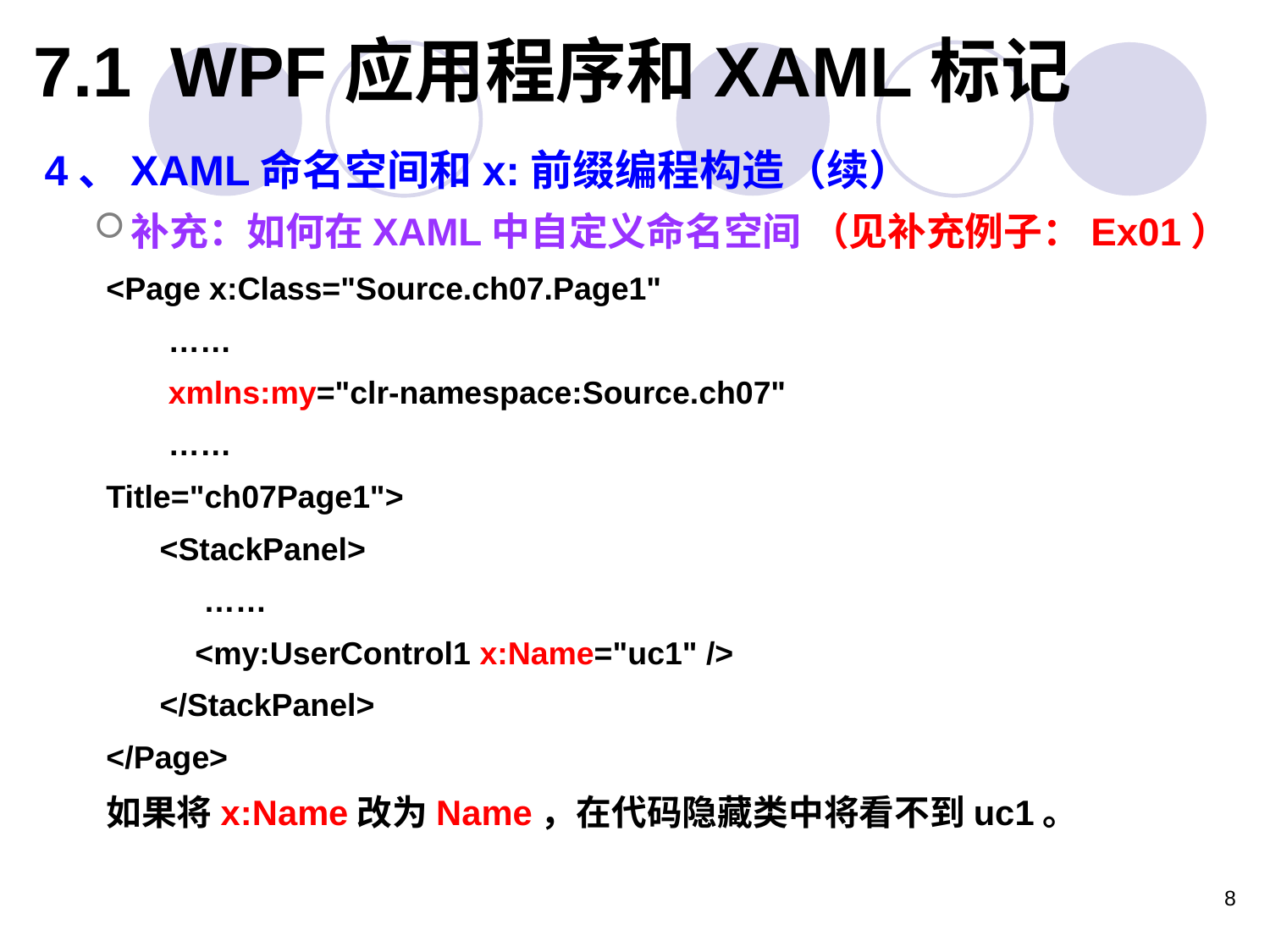

# 7.1  WPF应用程序和XAML标记
4、XAML命名空间和x:前缀编程构造（续）
补充：如何在XAML中自定义命名空间 （见补充例子：Ex01）
<Page x:Class="Source.ch07.Page1"
       ……
       xmlns:my="clr-namespace:Source.ch07"
       ……
Title="ch07Page1">
      <StackPanel>
           ……
          <my:UserControl1 x:Name="uc1" />
      </StackPanel>
</Page>
如果将x:Name改为Name，在代码隐藏类中将看不到uc1。
8